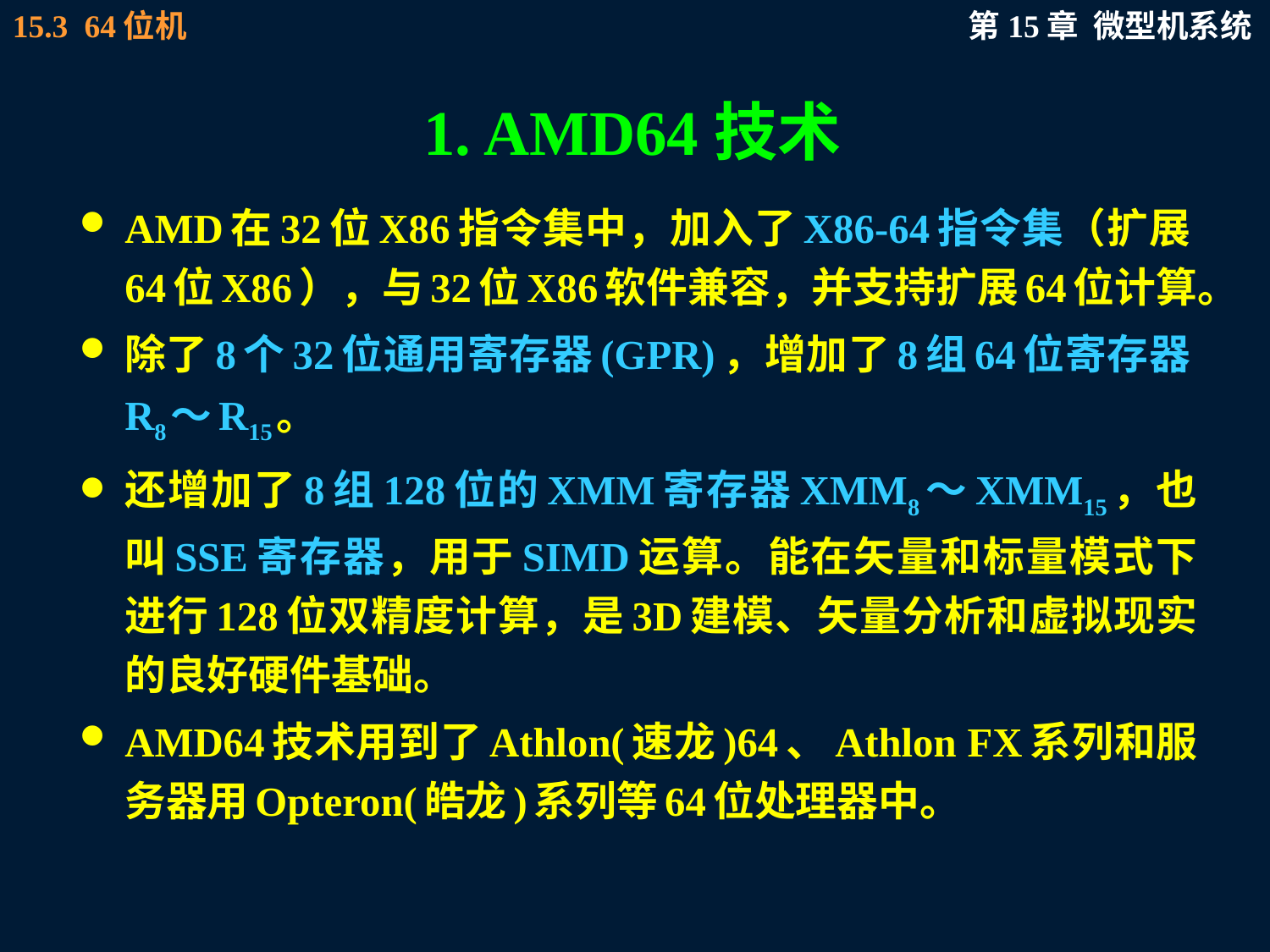

# 1. AMD64技术
AMD在32位X86指令集中，加入了X86-64指令集（扩展64位X86），与32位X86软件兼容，并支持扩展64位计算。
除了8个32位通用寄存器(GPR)，增加了8组64位寄存器R8～R15。
还增加了8组128位的XMM寄存器XMM8～XMM15，也叫SSE寄存器，用于SIMD运算。能在矢量和标量模式下进行128位双精度计算，是3D建模、矢量分析和虚拟现实的良好硬件基础。
AMD64技术用到了Athlon(速龙)64、Athlon FX系列和服务器用Opteron(皓龙)系列等64位处理器中。